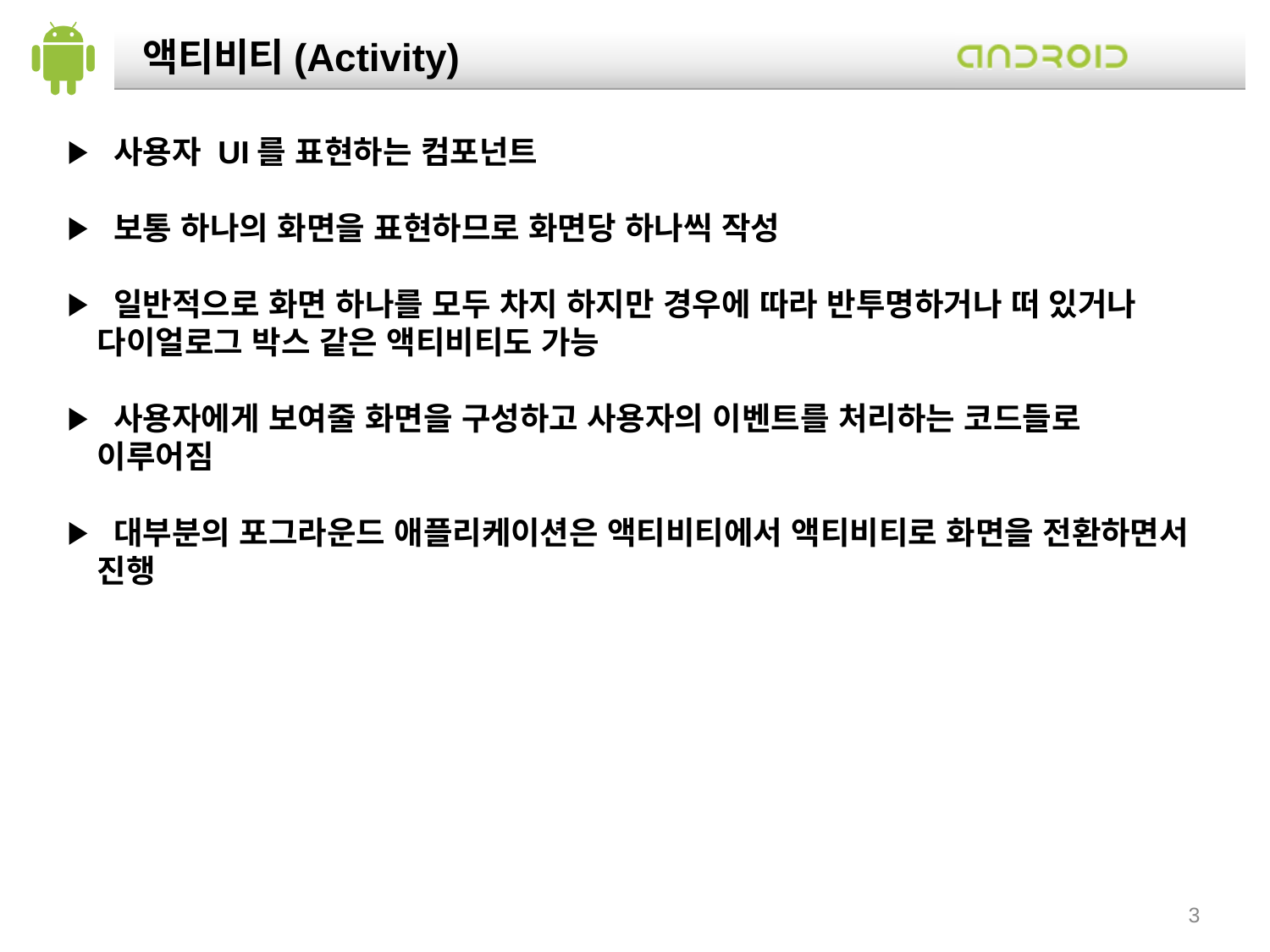

액티비티(Activity)
 사용자 UI를 표현하는 컴포넌트

 보통 하나의 화면을 표현하므로 화면당 하나씩 작성

 일반적으로 화면 하나를 모두 차지 하지만 경우에 따라 반투명하거나 떠 있거나 다이얼로그 박스 같은 액티비티도 가능

 사용자에게 보여줄 화면을 구성하고 사용자의 이벤트를 처리하는 코드들로 이루어짐

 대부분의 포그라운드 애플리케이션은 액티비티에서 액티비티로 화면을 전환하면서 진행
3